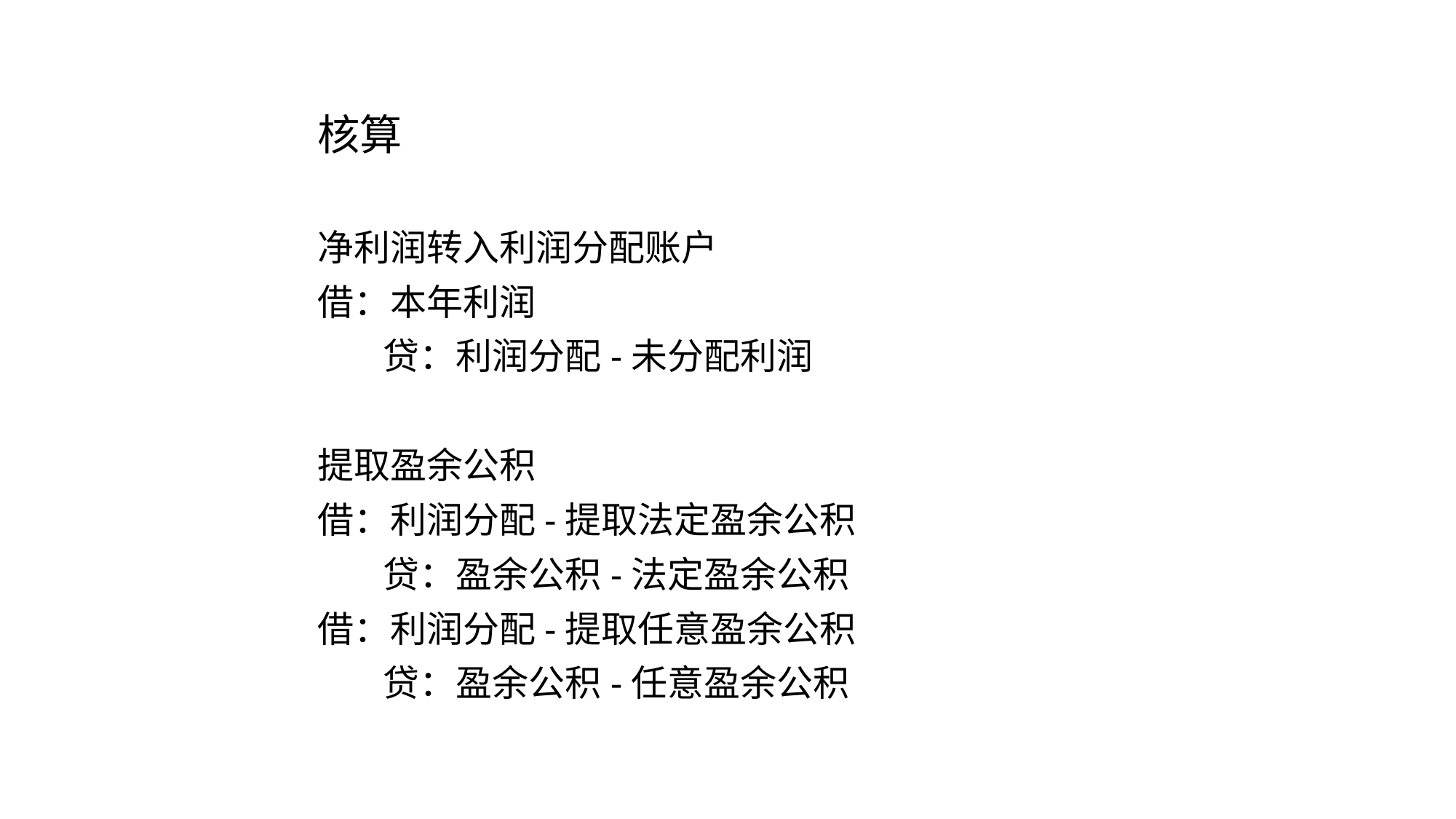

核算

净利润转入利润分配账户
借：本年利润
       贷：利润分配-未分配利润

提取盈余公积
借：利润分配-提取法定盈余公积
       贷：盈余公积-法定盈余公积
借：利润分配-提取任意盈余公积
       贷：盈余公积-任意盈余公积